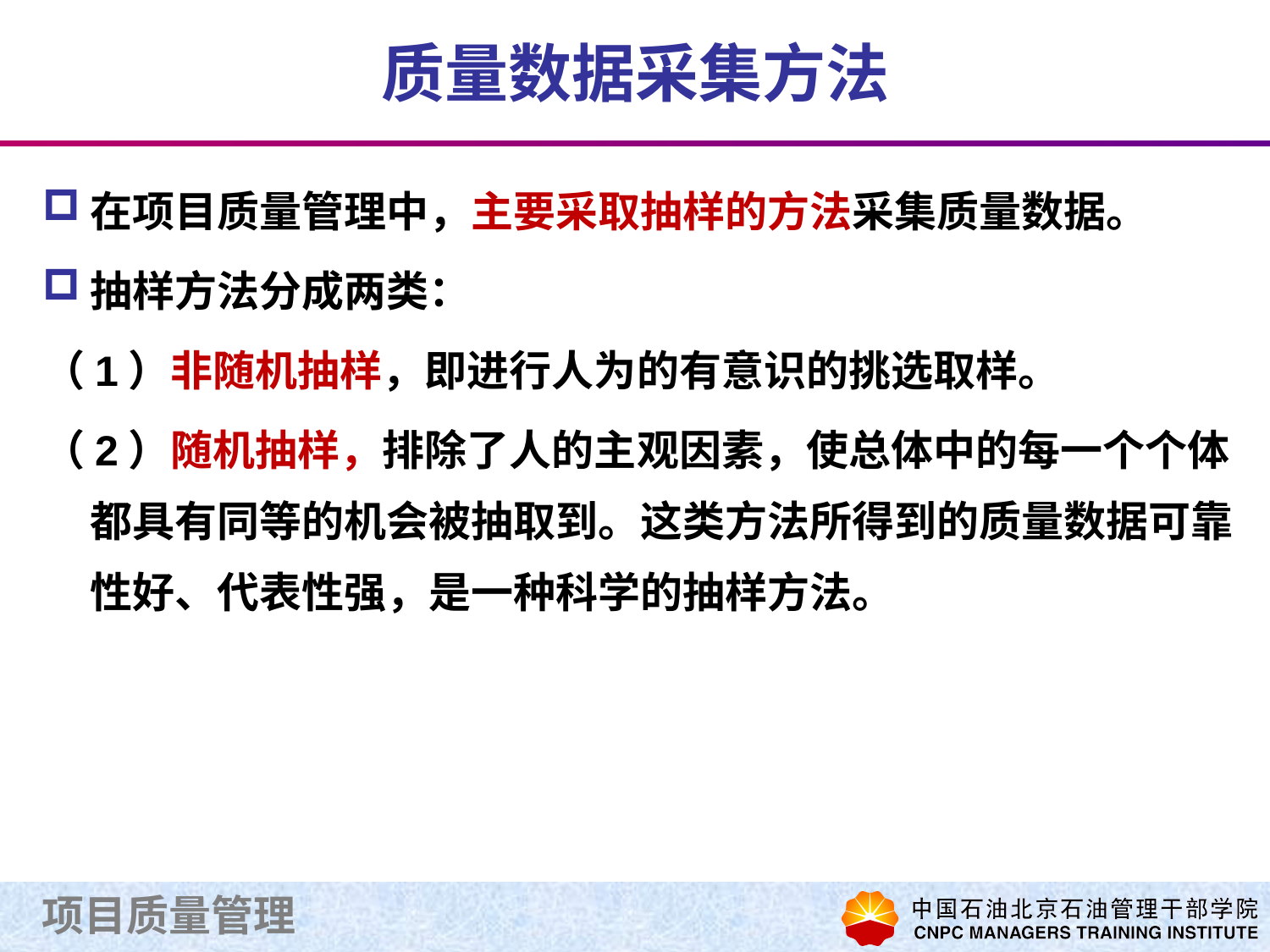

# 质量数据采集方法
在项目质量管理中，主要采取抽样的方法采集质量数据。
抽样方法分成两类：
（1）非随机抽样，即进行人为的有意识的挑选取样。
（2）随机抽样，排除了人的主观因素，使总体中的每一个个体都具有同等的机会被抽取到。这类方法所得到的质量数据可靠性好、代表性强，是一种科学的抽样方法。